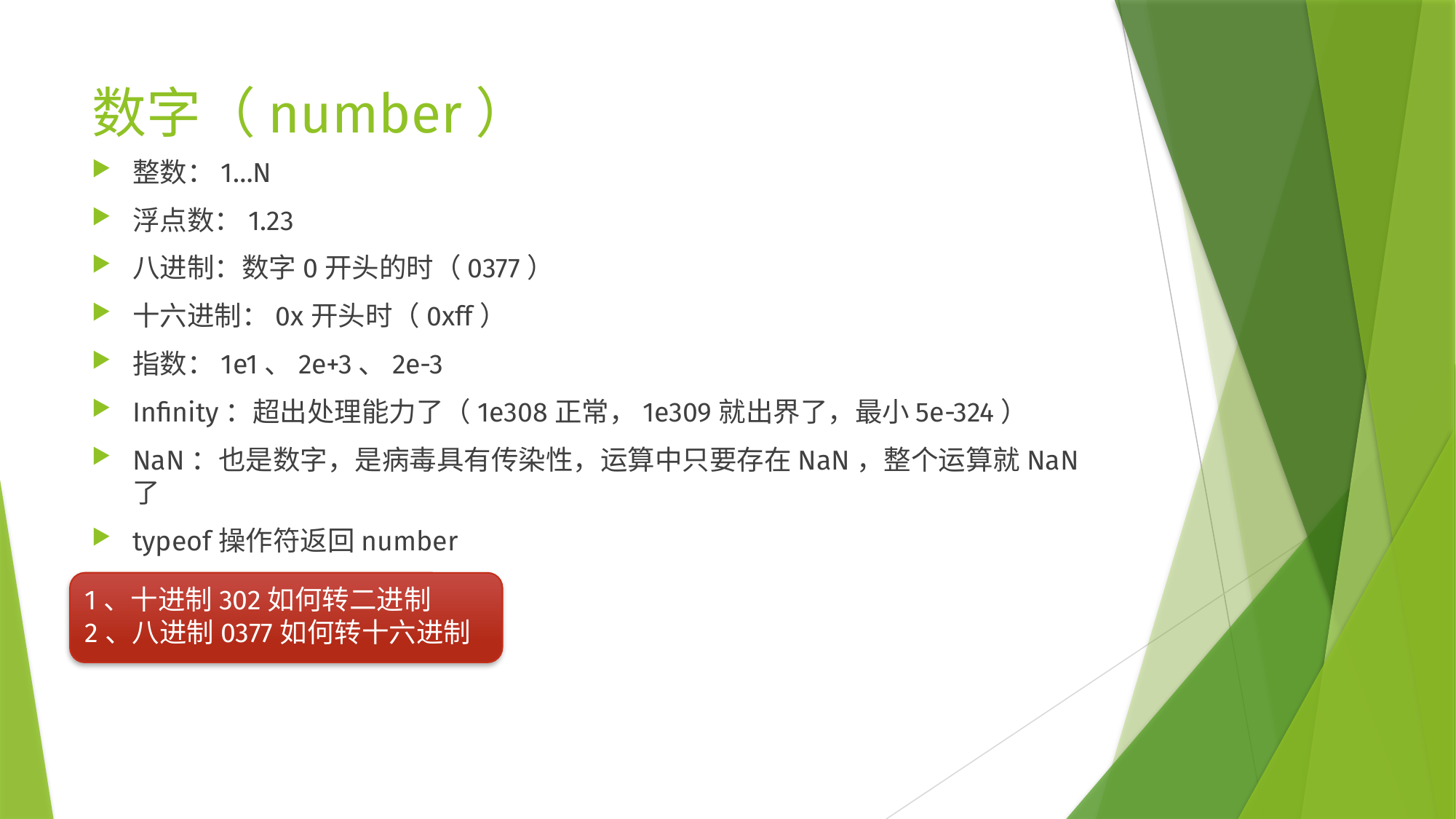

# 数字（number）
整数：1…N
浮点数：1.23
八进制：数字0开头的时（0377）
十六进制：0x开头时（0xff）
指数：1e1、2e+3、2e-3
Infinity：超出处理能力了（1e308正常，1e309就出界了，最小5e-324）
NaN：也是数字，是病毒具有传染性，运算中只要存在NaN，整个运算就NaN了
typeof操作符返回number

1、十进制302如何转二进制
2、八进制0377如何转十六进制